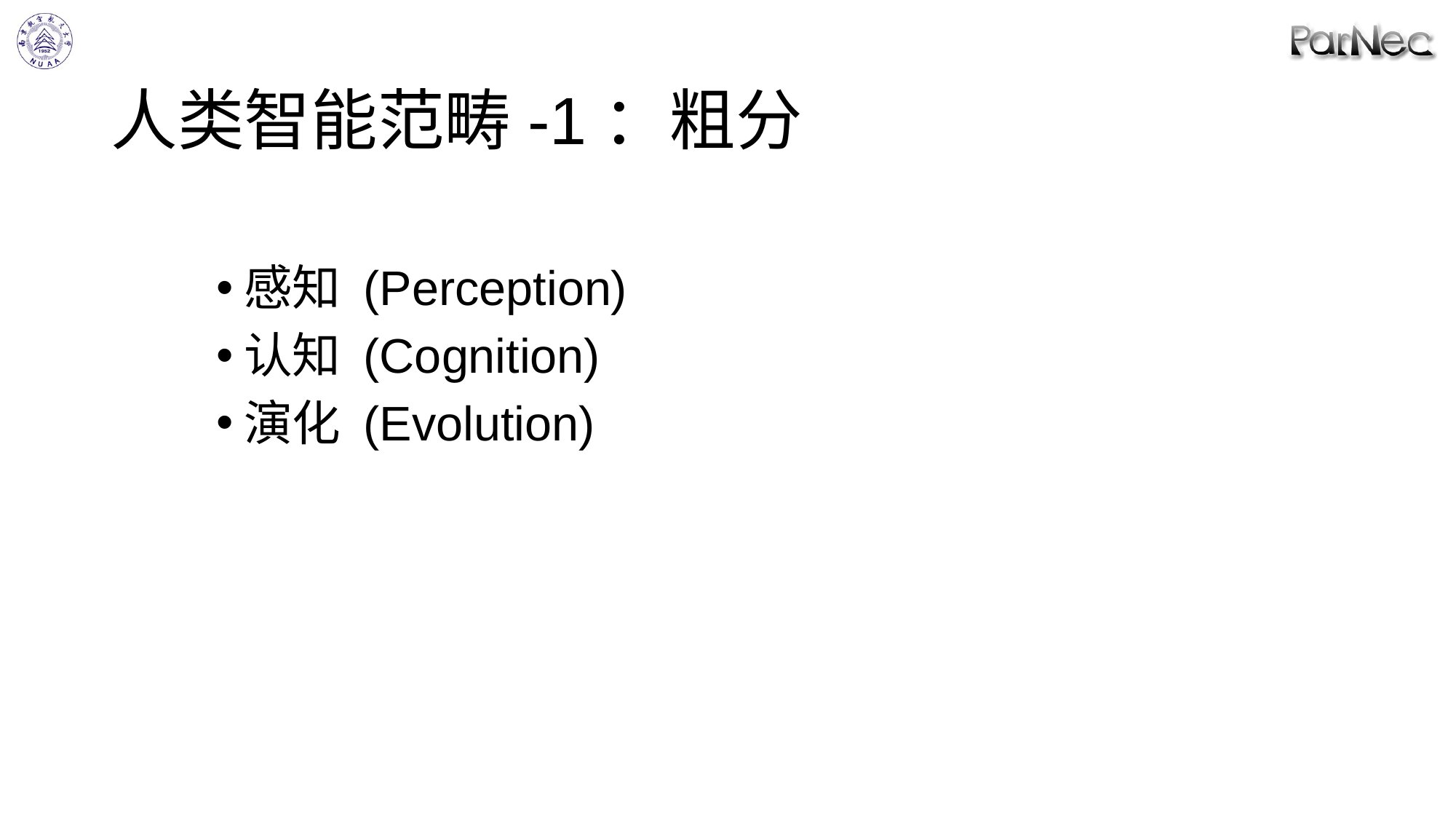

# 人类智能范畴-1：粗分
感知 (Perception)
认知 (Cognition)
演化 (Evolution)